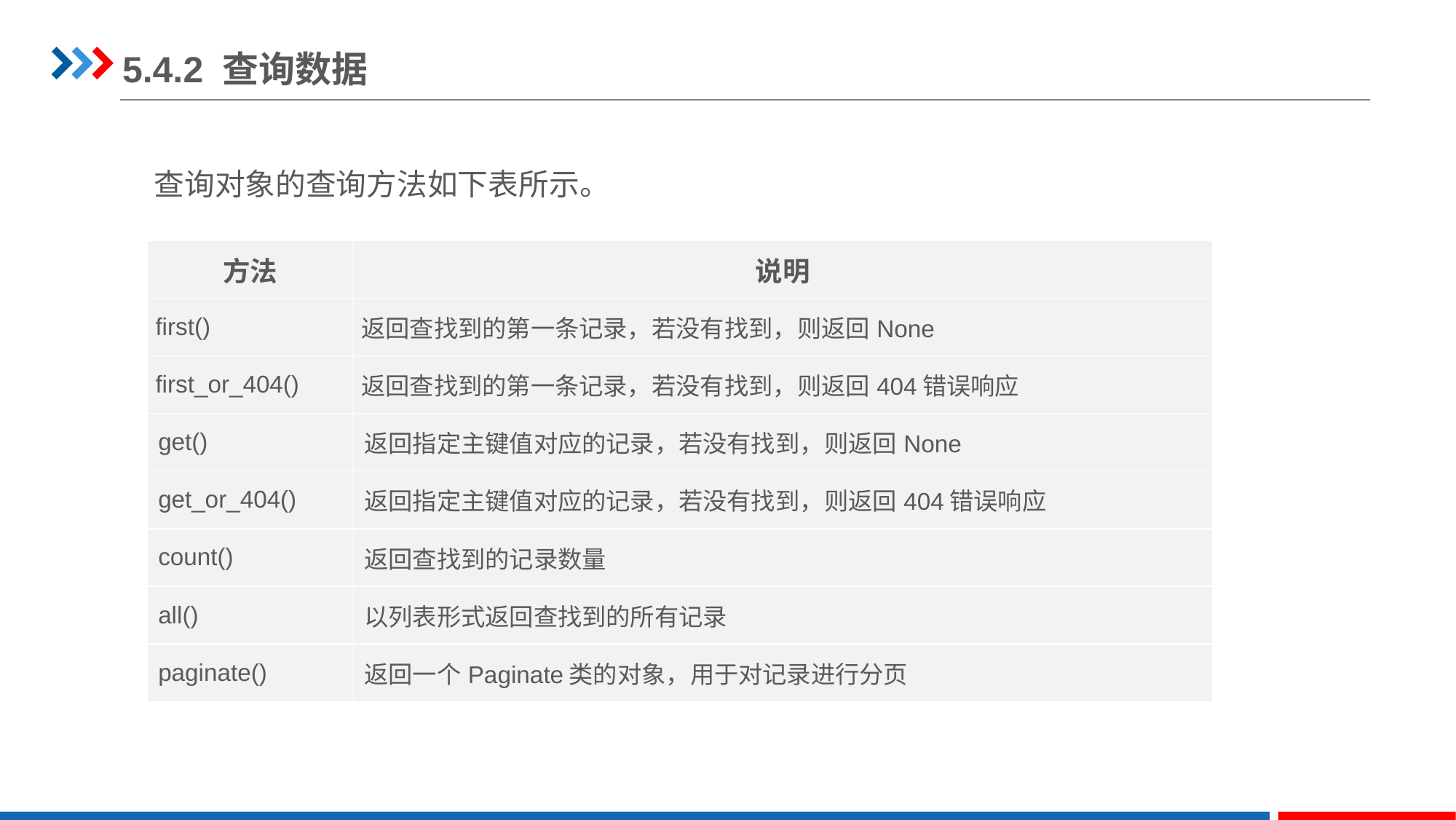

5.4.2 查询数据
查询对象的查询方法如下表所示。
| 方法 | 说明 |
| --- | --- |
| first() | 返回查找到的第一条记录，若没有找到，则返回None |
| first\_or\_404() | 返回查找到的第一条记录，若没有找到，则返回404错误响应 |
| get() | 返回指定主键值对应的记录，若没有找到，则返回None |
| get\_or\_404() | 返回指定主键值对应的记录，若没有找到，则返回404错误响应 |
| count() | 返回查找到的记录数量 |
| all() | 以列表形式返回查找到的所有记录 |
| paginate() | 返回一个Paginate类的对象，用于对记录进行分页 |